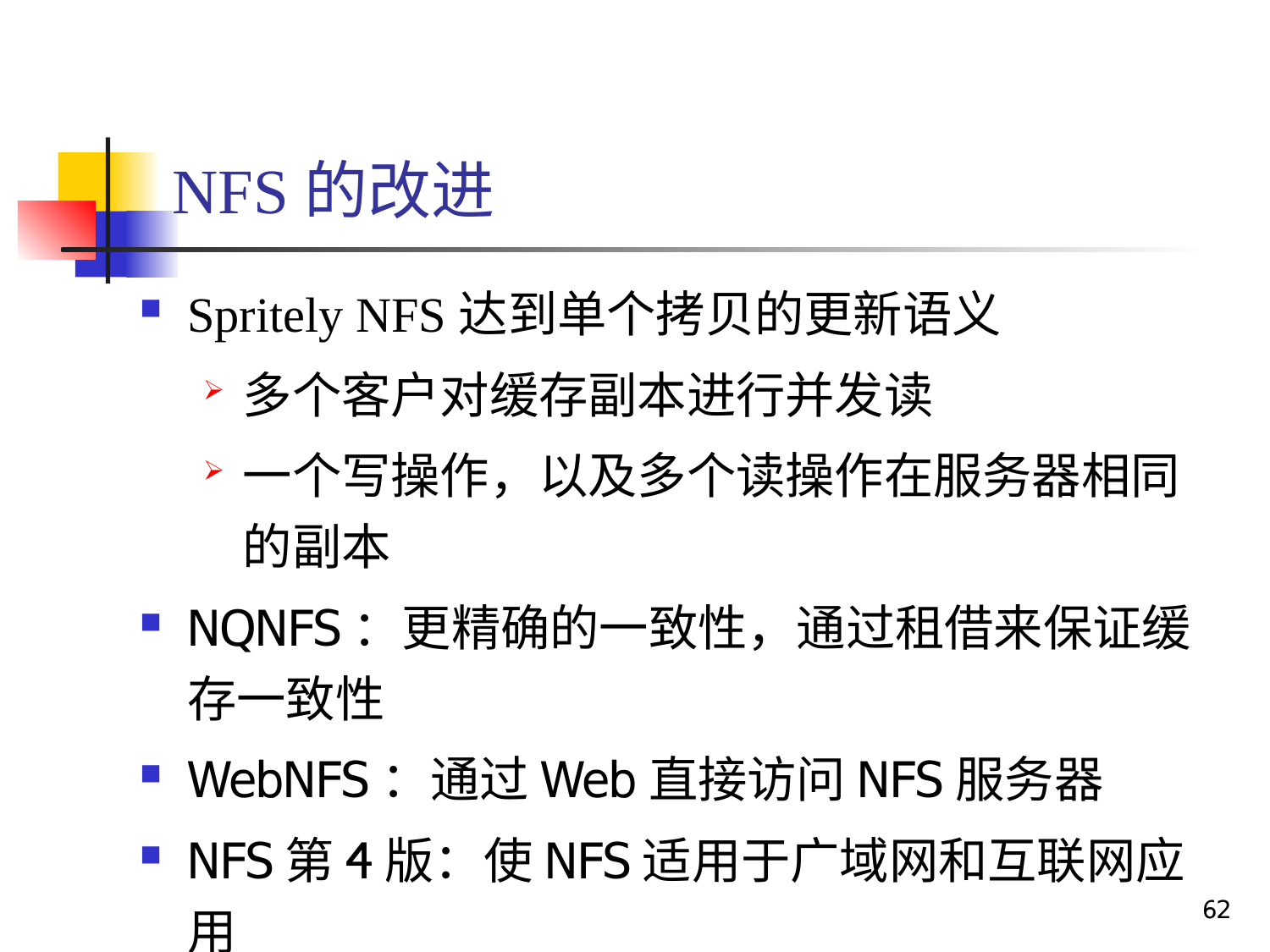

NFS的改进
Spritely NFS达到单个拷贝的更新语义
多个客户对缓存副本进行并发读
一个写操作，以及多个读操作在服务器相同的副本
NQNFS：更精确的一致性，通过租借来保证缓存一致性
WebNFS：通过Web直接访问NFS服务器
NFS第4版：使NFS适用于广域网和互联网应用
62